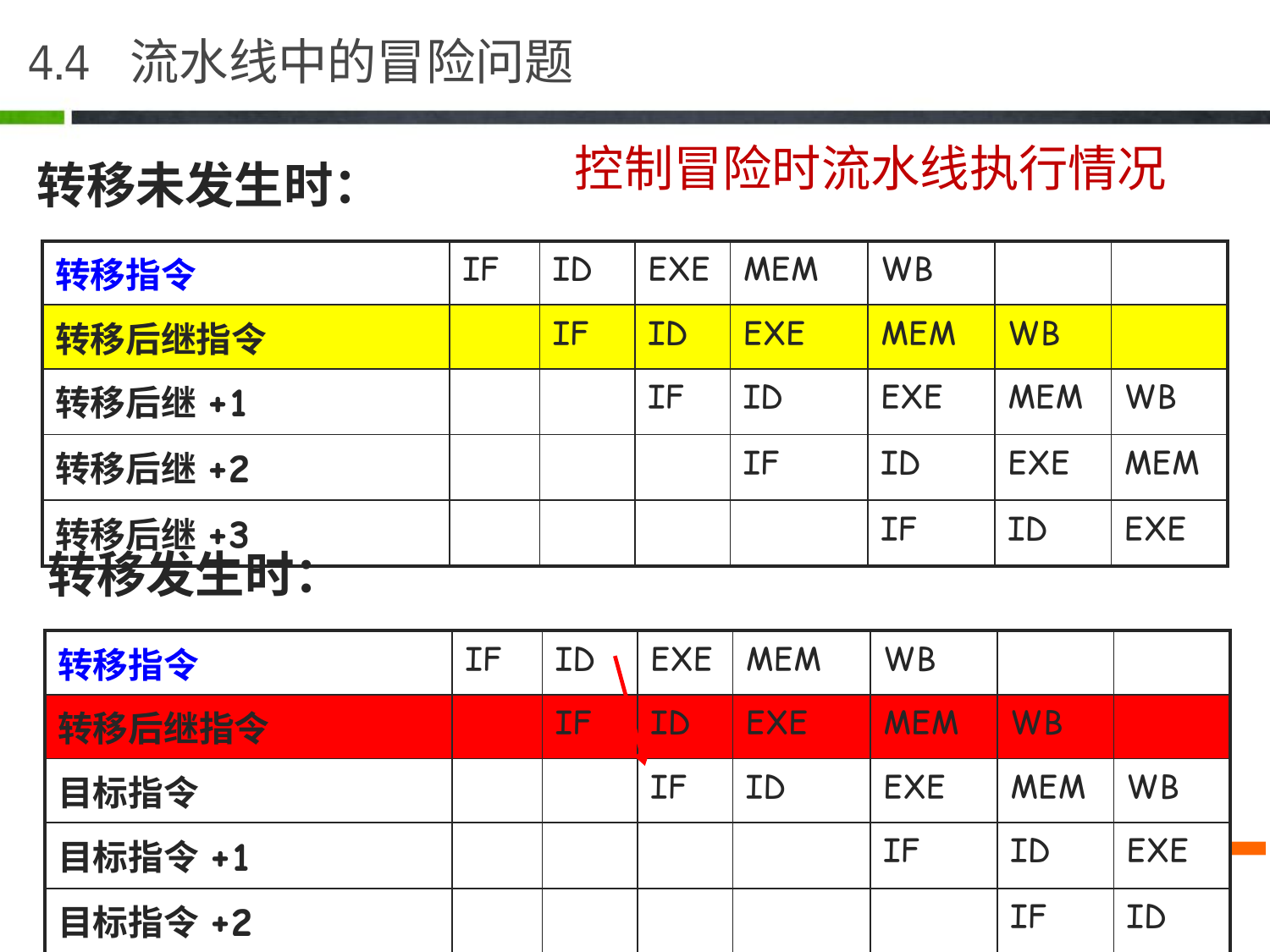

4.4  流水线中的冒险问题
# 控制冒险时流水线执行情况
转移未发生时：
| 转移指令 | IF | ID | EXE | MEM | WB |  |  |
| --- | --- | --- | --- | --- | --- | --- | --- |
| 转移后继指令 |  | IF | ID | EXE | MEM | WB |  |
| 转移后继+1 |  |  | IF | ID | EXE | MEM | WB |
| 转移后继+2 |  |  |  | IF | ID | EXE | MEM |
| 转移后继+3 |  |  |  |  | IF | ID | EXE |
转移发生时：
| 转移指令 | IF | ID | EXE | MEM | WB |  |  |
| --- | --- | --- | --- | --- | --- | --- | --- |
| 转移后继指令 |  | IF | ID | EXE | MEM | WB |  |
| 目标指令 |  |  | IF | ID | EXE | MEM | WB |
| 目标指令+1 |  |  |  |  | IF | ID | EXE |
| 目标指令+2 |  |  |  |  |  | IF | ID |
77